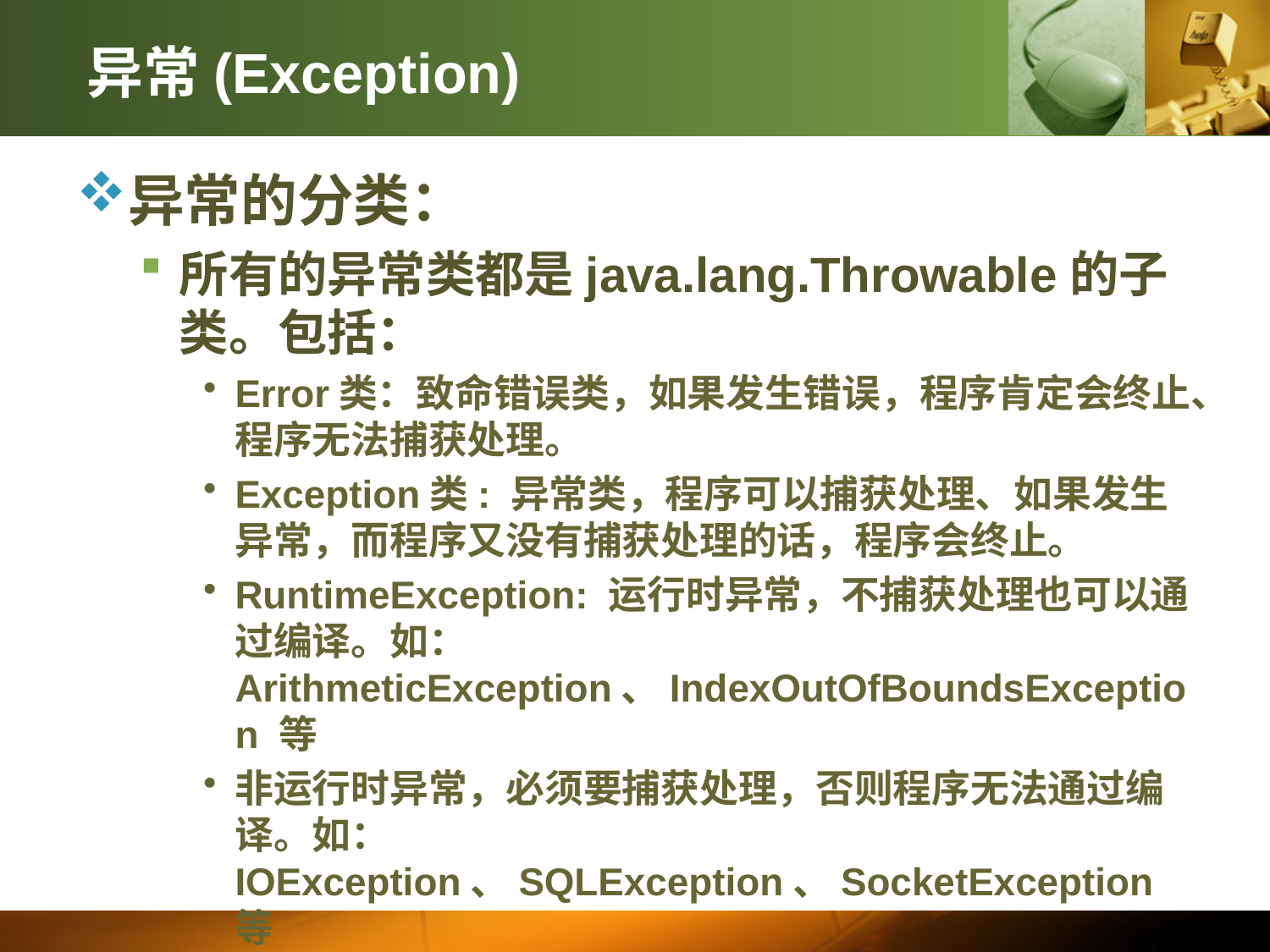

异常(Exception)
异常的分类：
所有的异常类都是java.lang.Throwable的子类。包括：
Error类：致命错误类，如果发生错误，程序肯定会终止、程序无法捕获处理。
Exception类: 异常类，程序可以捕获处理、如果发生异常，而程序又没有捕获处理的话，程序会终止。
RuntimeException: 运行时异常，不捕获处理也可以通过编译。如： ArithmeticException、IndexOutOfBoundsException 等
非运行时异常，必须要捕获处理，否则程序无法通过编译。如：IOException、SQLException、SocketException等